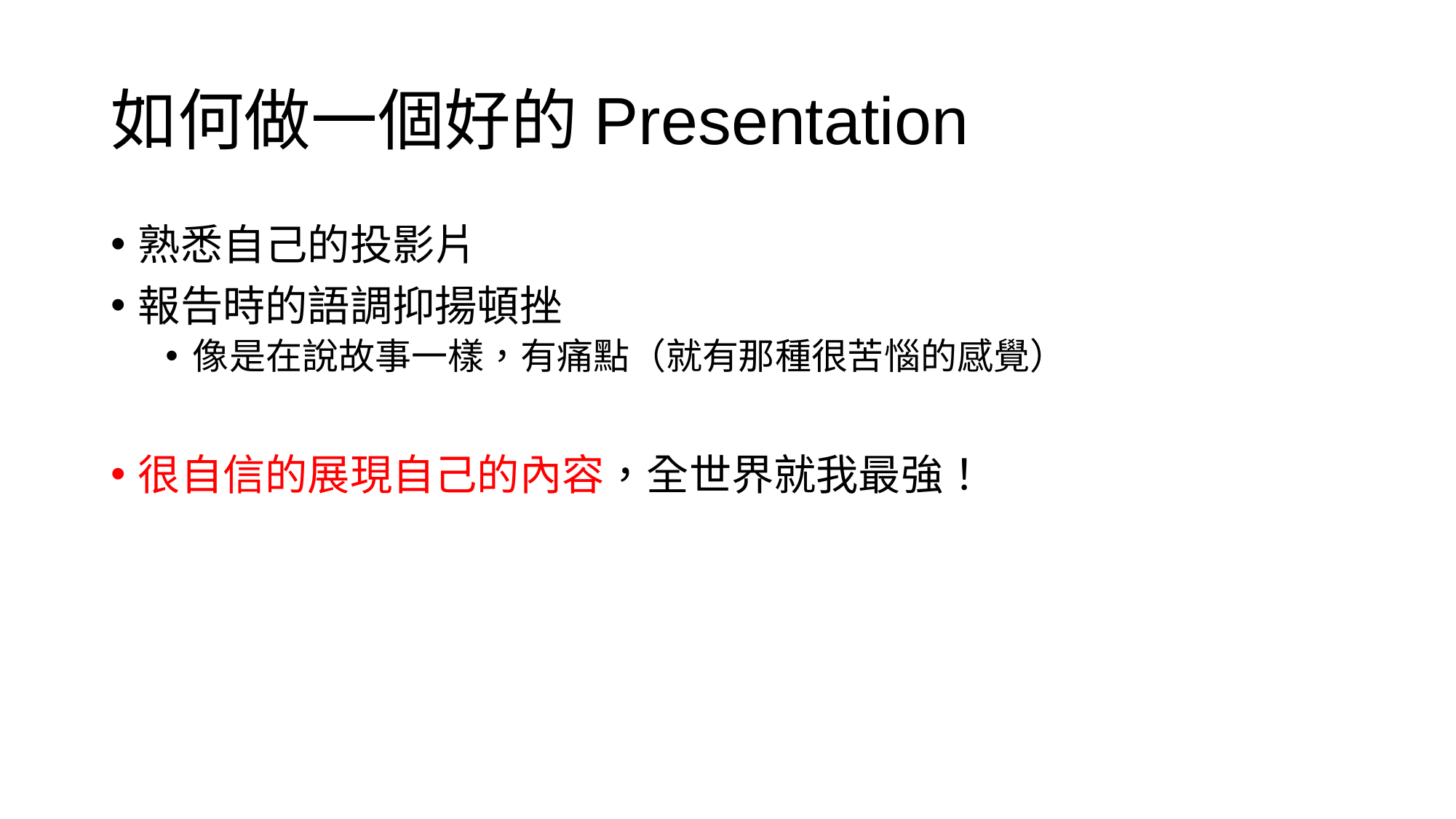

# 如何做一個好的Presentation
熟悉自己的投影片
報告時的語調抑揚頓挫
像是在說故事一樣，有痛點（就有那種很苦惱的感覺）

很自信的展現自己的內容，全世界就我最強！